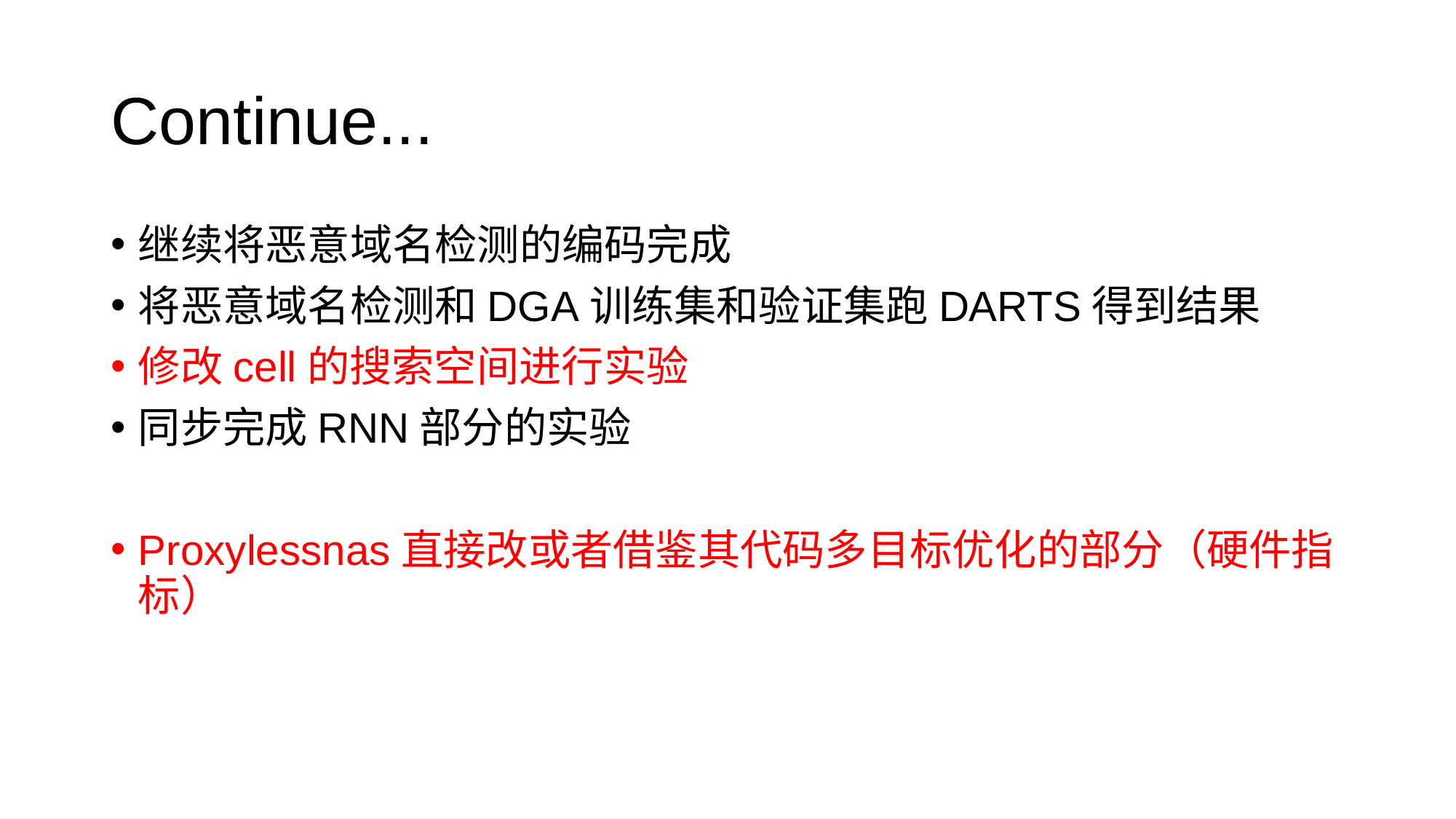

# Continue...
继续将恶意域名检测的编码完成
将恶意域名检测和DGA训练集和验证集跑DARTS得到结果
修改cell的搜索空间进行实验
同步完成RNN部分的实验

Proxylessnas直接改或者借鉴其代码多目标优化的部分（硬件指标）